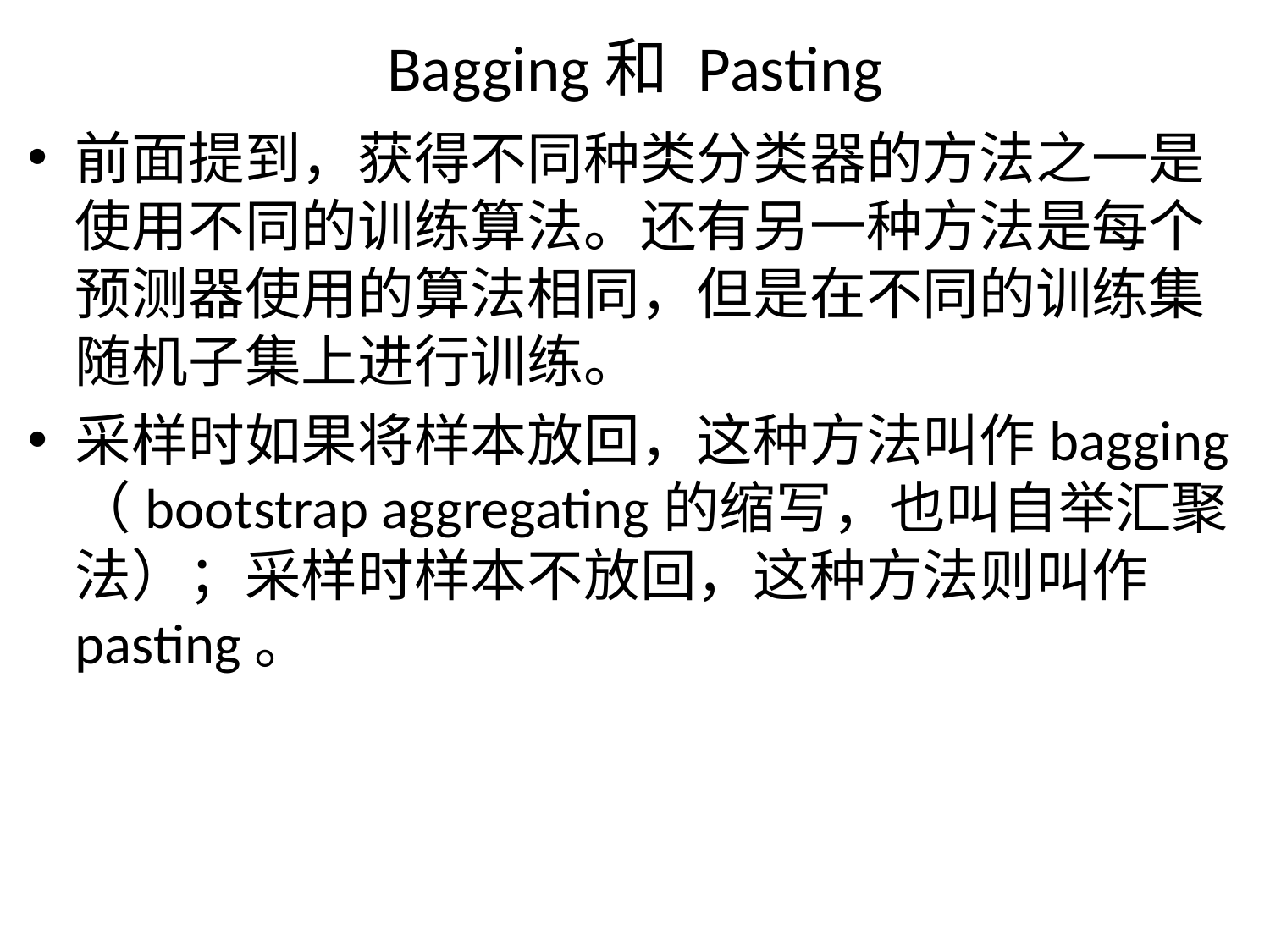

# Bagging和 Pasting
前面提到，获得不同种类分类器的方法之一是使用不同的训练算法。还有另一种方法是每个预测器使用的算法相同，但是在不同的训练集随机子集上进行训练。
采样时如果将样本放回，这种方法叫作bagging （bootstrap aggregating的缩写，也叫自举汇聚法）；采样时样本不放回，这种方法则叫作pasting。